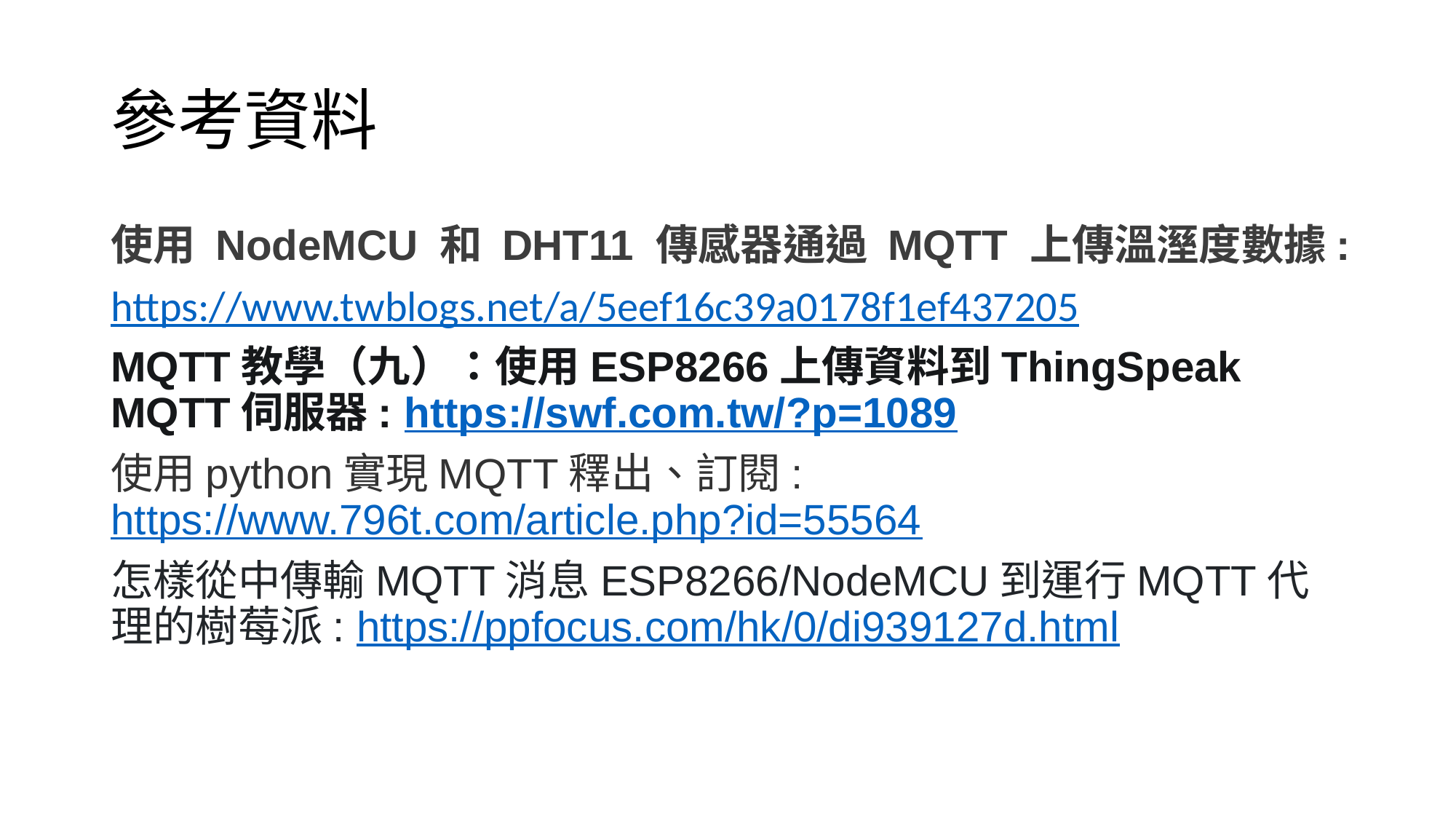

# 參考資料
使用 NodeMCU 和 DHT11 傳感器通過 MQTT 上傳溫溼度數據:
https://www.twblogs.net/a/5eef16c39a0178f1ef437205
MQTT教學（九）：使用ESP8266上傳資料到ThingSpeak MQTT伺服器: https://swf.com.tw/?p=1089
使用python實現MQTT釋出、訂閱: https://www.796t.com/article.php?id=55564
怎樣從中傳輸MQTT消息ESP8266/NodeMCU到運行MQTT代理的樹莓派: https://ppfocus.com/hk/0/di939127d.html